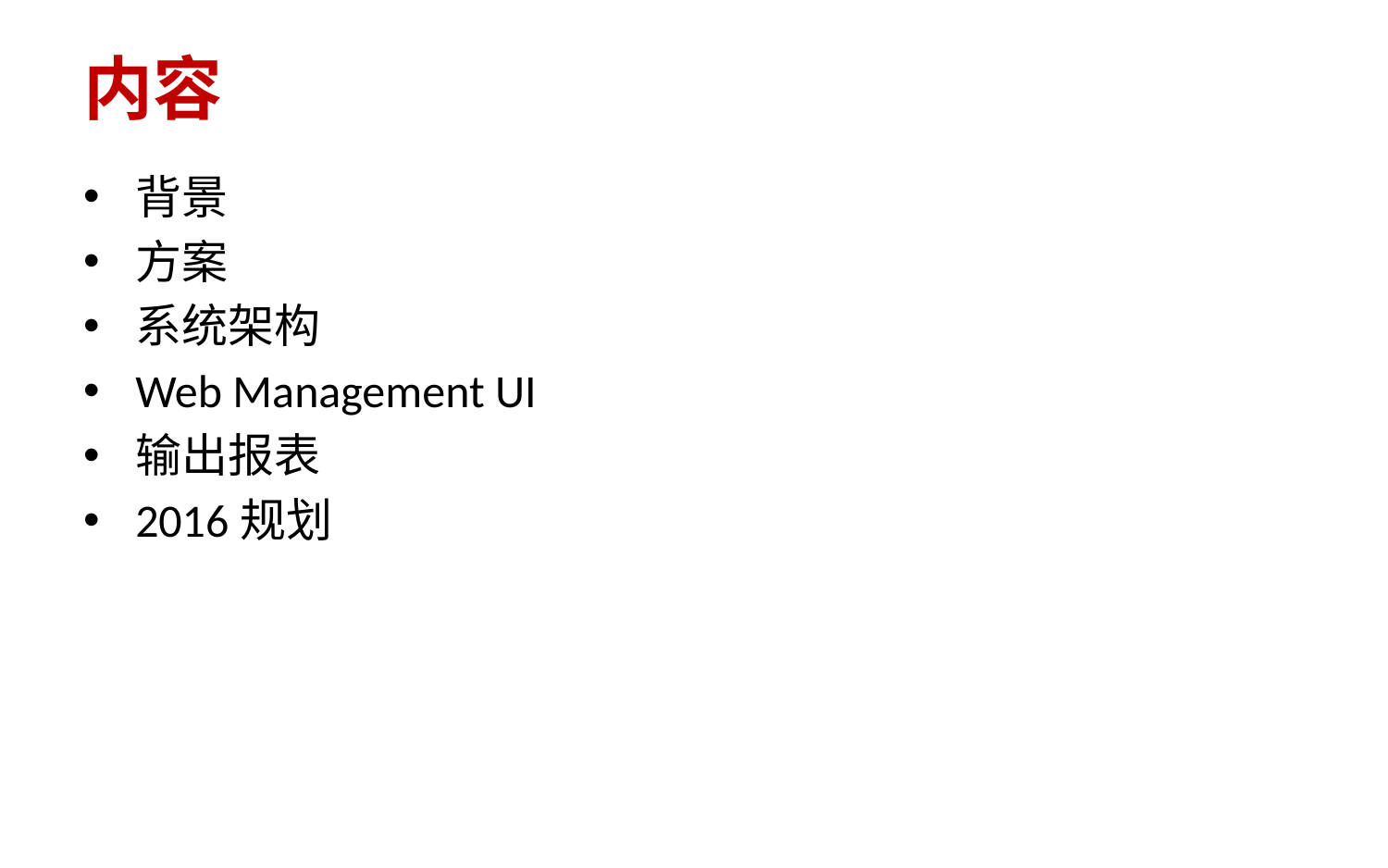

# 内容
背景
方案
系统架构
Web Management UI
输出报表
2016规划